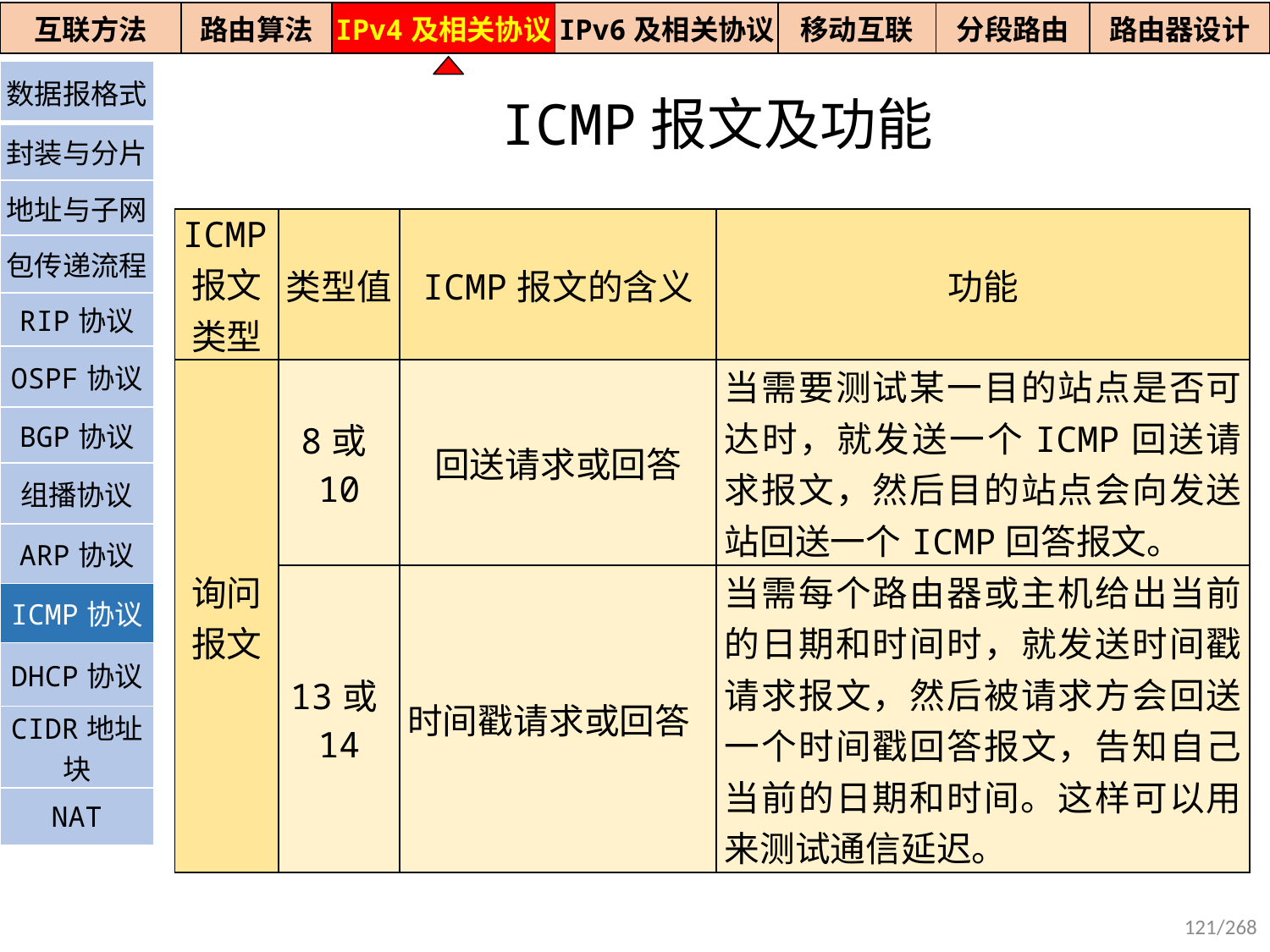

| 互联方法 | 路由算法 | IPv4及相关协议 | IPv6及相关协议 | 移动互联 | 分段路由 | 路由器设计 |
| --- | --- | --- | --- | --- | --- | --- |

| 数据报格式 |
| --- |
| 封装与分片 |
| 地址与子网 |
| 包传递流程 |
| RIP协议 |
| OSPF协议 |
| BGP协议 |
| 组播协议 |
| ARP协议 |
| ICMP协议 |
| DHCP协议 |
| CIDR地址块 |
| NAT |
ICMP报文及功能
| ICMP报文类型 | 类型值 | ICMP报文的含义 | 功能 |
| --- | --- | --- | --- |
| 询问报文 | 8或10 | 回送请求或回答 | 当需要测试某一目的站点是否可达时，就发送一个ICMP回送请求报文，然后目的站点会向发送站回送一个ICMP回答报文。 |
|  | 13或14 | 时间戳请求或回答 | 当需每个路由器或主机给出当前的日期和时间时，就发送时间戳请求报文，然后被请求方会回送一个时间戳回答报文，告知自己当前的日期和时间。这样可以用来测试通信延迟。 |
121/268